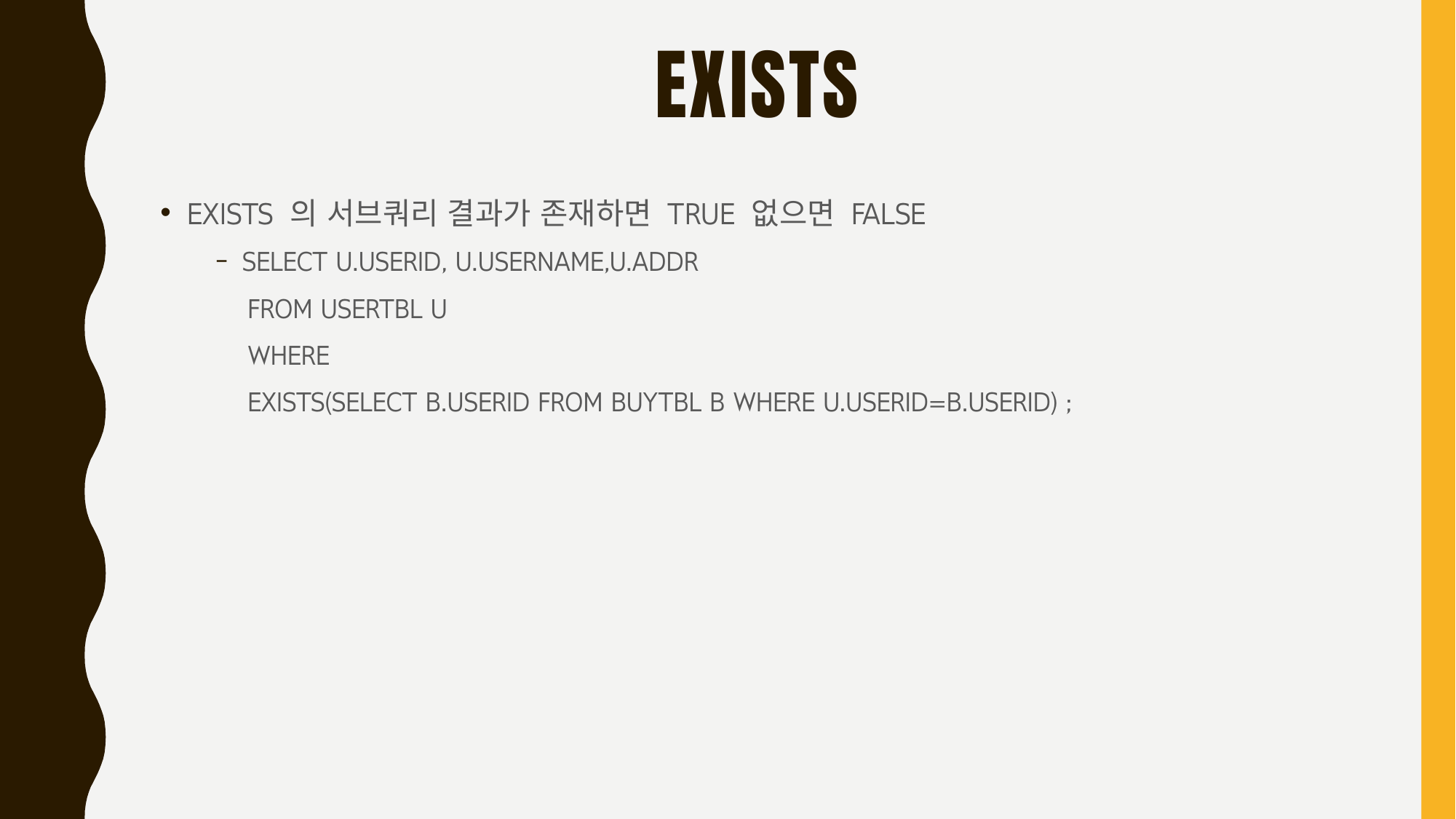

# EXISTS
EXISTS 의 서브쿼리 결과가 존재하면 TRUE 없으면 FALSE
SELECT U.USERID, U.USERNAME,U.ADDR
    FROM USERTBL U
    WHERE
    EXISTS(SELECT B.USERID FROM BUYTBL B WHERE U.USERID=B.USERID) ;